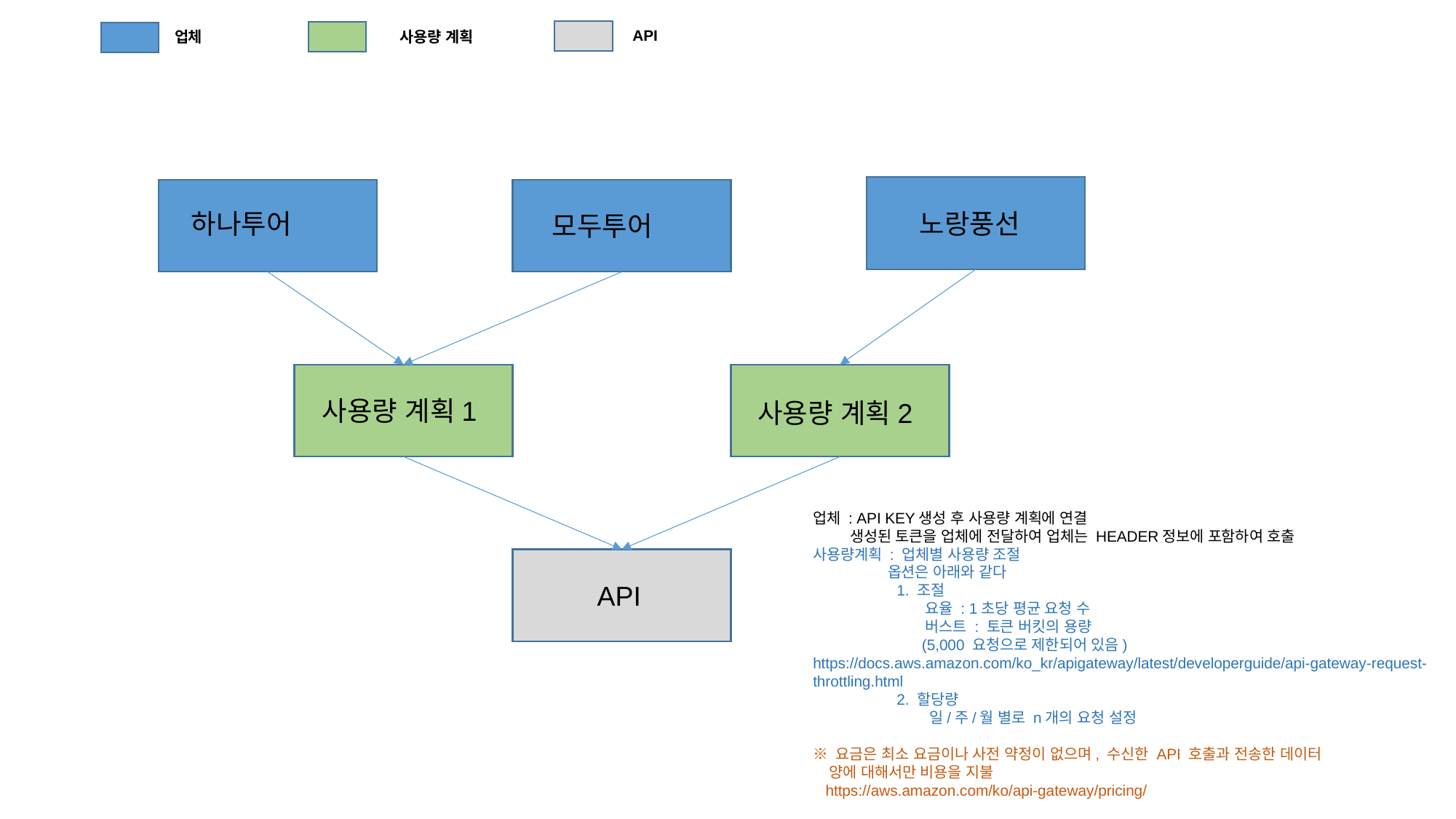

API

사용량 계획

업체

하나투어
노랑풍선
모두투어

사용량 계획1
사용량 계획2
업체 : API KEY생성 후 사용량 계획에 연결
        생성된 토큰을 업체에 전달하여 업체는 HEADER정보에 포함하여 호출
사용량계획 : 업체별 사용량 조절
                 옵션은 아래와 같다
                    1. 조절
                          요율 : 1초당 평균 요청 수
                          버스트 : 토큰 버킷의 용량
                          (5,000 요청으로 제한되어 있음)
https://docs.aws.amazon.com/ko_kr/apigateway/latest/developerguide/api-gateway-request-throttling.html
                    2. 할당량
                           일/주/월 별로 n개의 요청 설정

※ 요금은 최소 요금이나 사전 약정이 없으며, 수신한 API 호출과 전송한 데이터
   양에 대해서만 비용을 지불
   https://aws.amazon.com/ko/api-gateway/pricing/

API